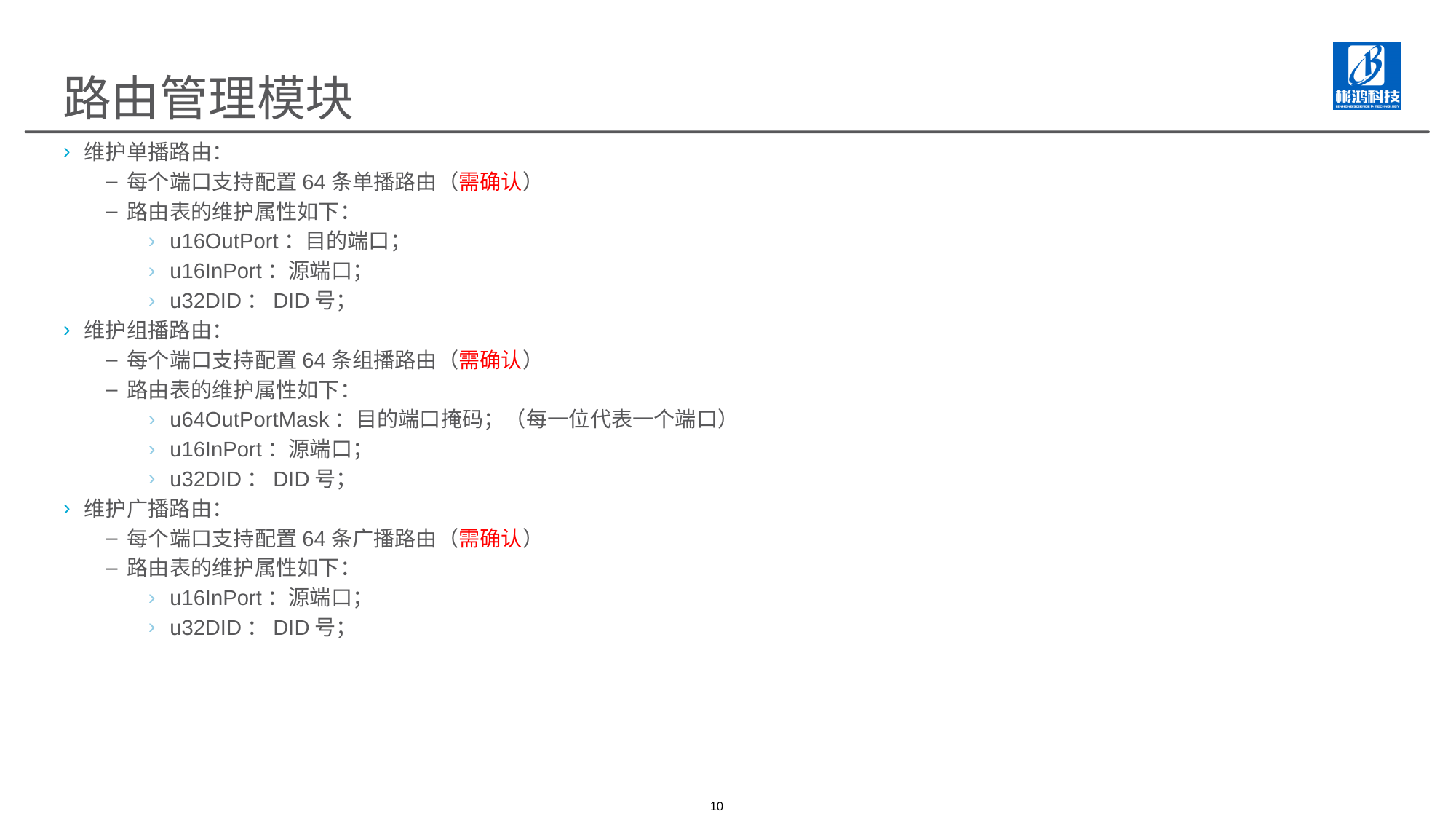

# 路由管理模块
维护单播路由：
每个端口支持配置64条单播路由（需确认）
路由表的维护属性如下：
u16OutPort：目的端口；
u16InPort：源端口；
u32DID：DID号；
维护组播路由：
每个端口支持配置64条组播路由（需确认）
路由表的维护属性如下：
u64OutPortMask：目的端口掩码；（每一位代表一个端口）
u16InPort：源端口；
u32DID：DID号；
维护广播路由：
每个端口支持配置64条广播路由（需确认）
路由表的维护属性如下：
u16InPort：源端口；
u32DID：DID号；